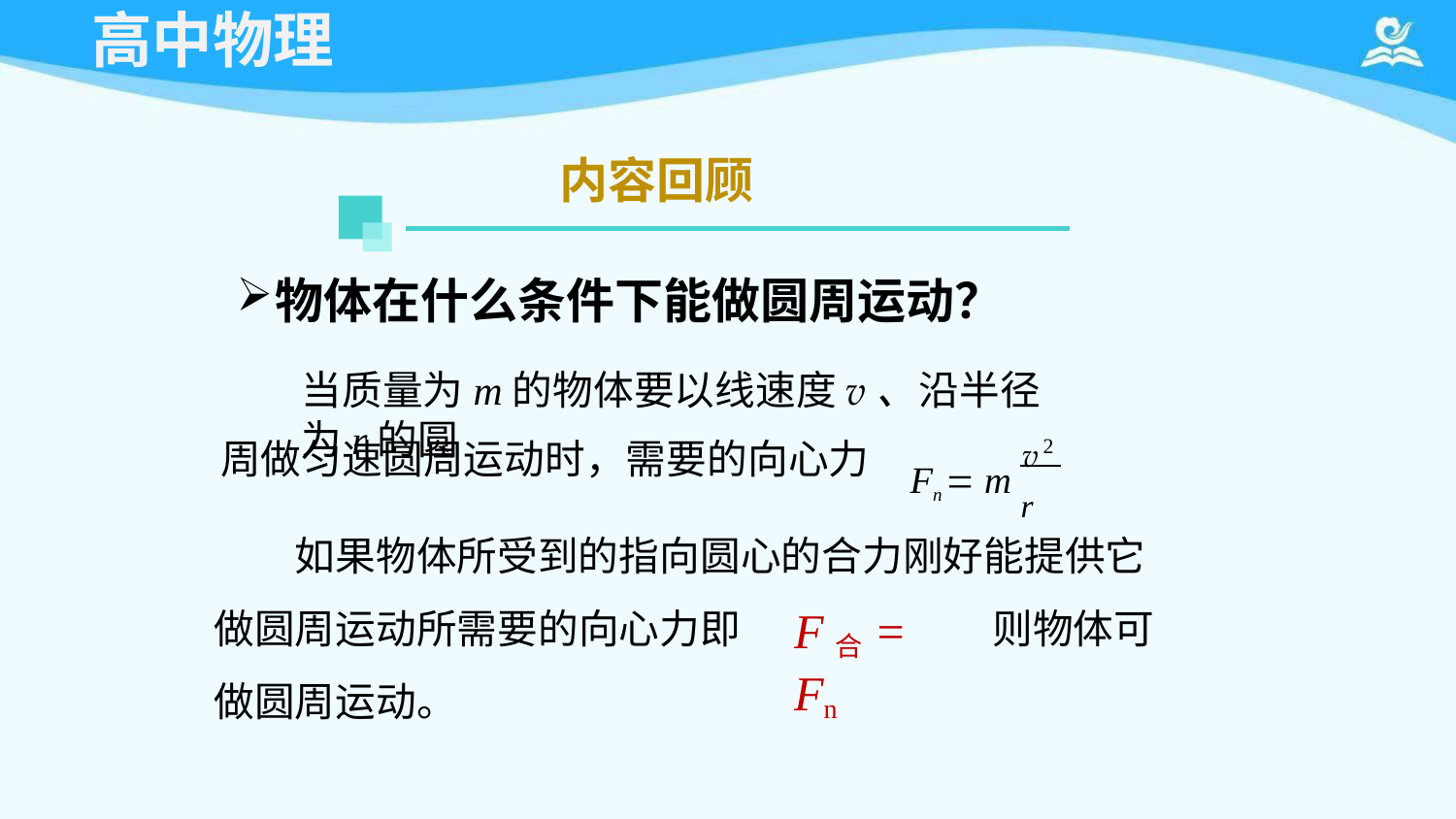

# 高中物理
内容回顾

物体在什么条件下能做圆周运动？
当质量为m的物体要以线速度v、沿半径为r的圆

v2
周做匀速圆周运动时，需要的向心力
Fn = m r

如果物体所受到的指向圆心的合力刚好能提供它
做圆周运动所需要的向心力即 做圆周运动。
F合= Fn
则物体可